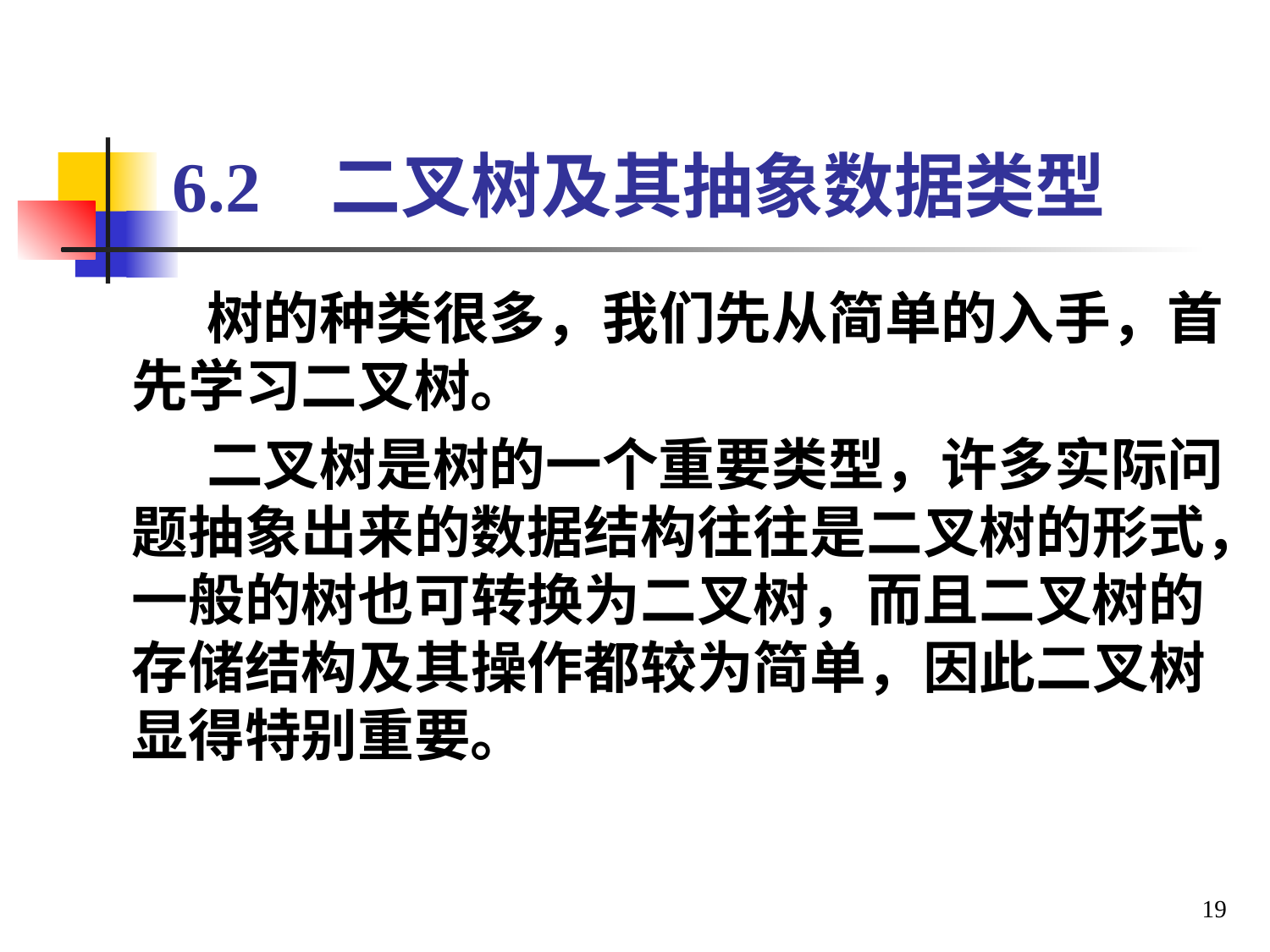

# 6.2   二叉树及其抽象数据类型
树的种类很多，我们先从简单的入手，首先学习二叉树。
二叉树是树的一个重要类型，许多实际问题抽象出来的数据结构往往是二叉树的形式，一般的树也可转换为二叉树，而且二叉树的存储结构及其操作都较为简单，因此二叉树显得特别重要。
19